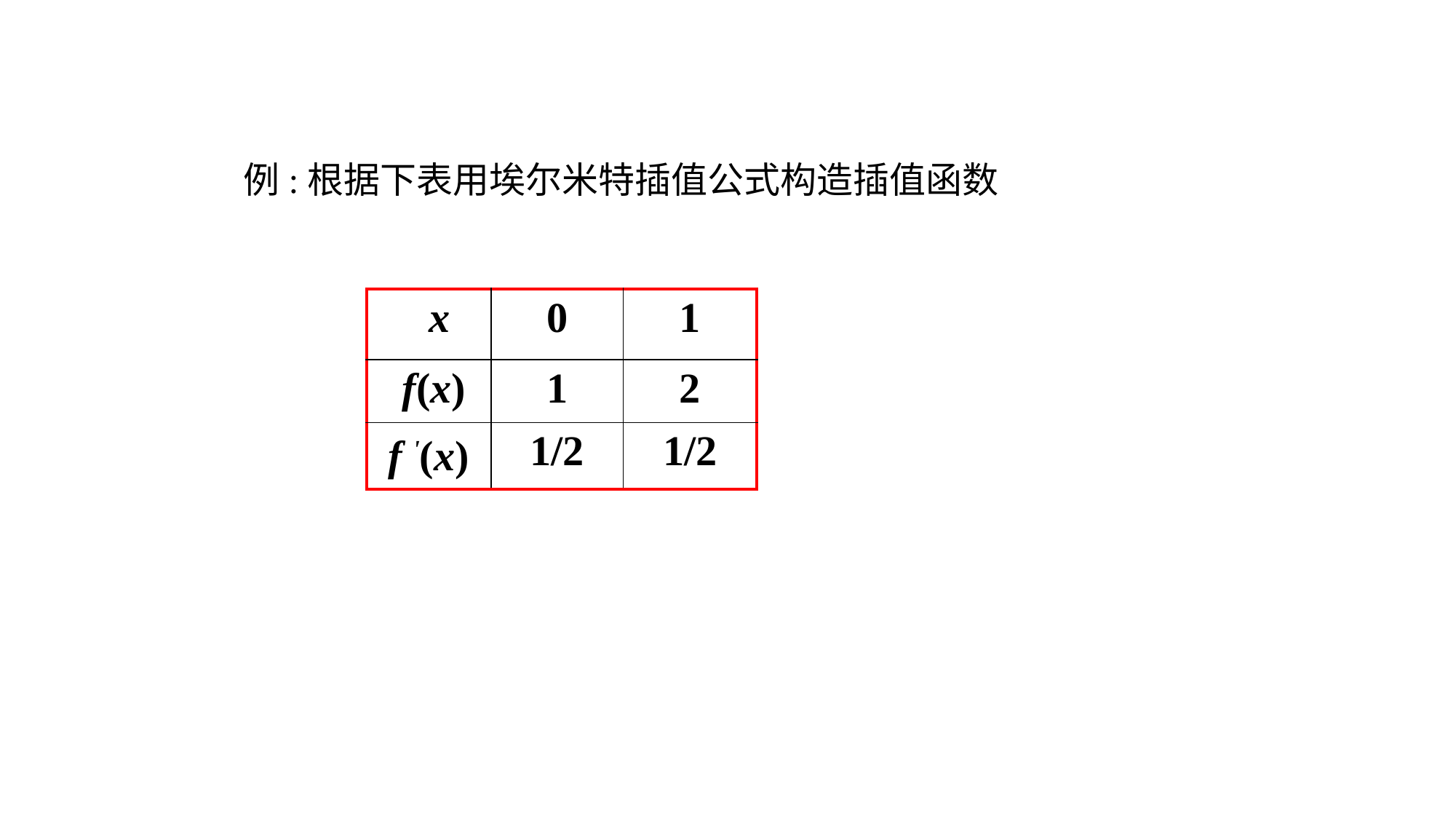

例:根据下表用埃尔米特插值公式构造插值函数
| x | 0 | 1 |
| --- | --- | --- |
| f(x) | 1 | 2 |
| f '(x) | 1/2 | 1/2 |